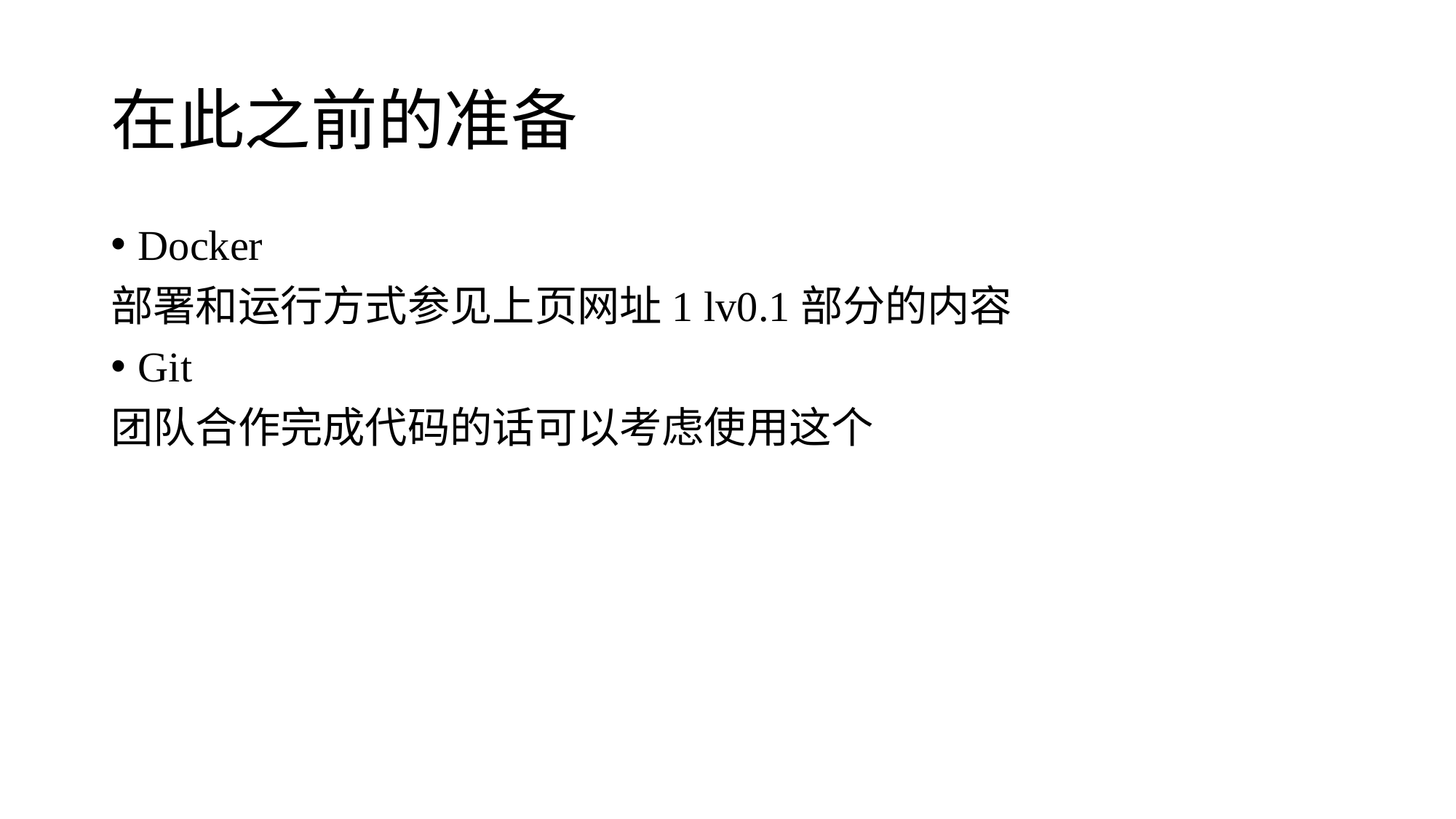

# 在此之前的准备
Docker
部署和运行方式参见上页网址1 lv0.1部分的内容
Git
团队合作完成代码的话可以考虑使用这个